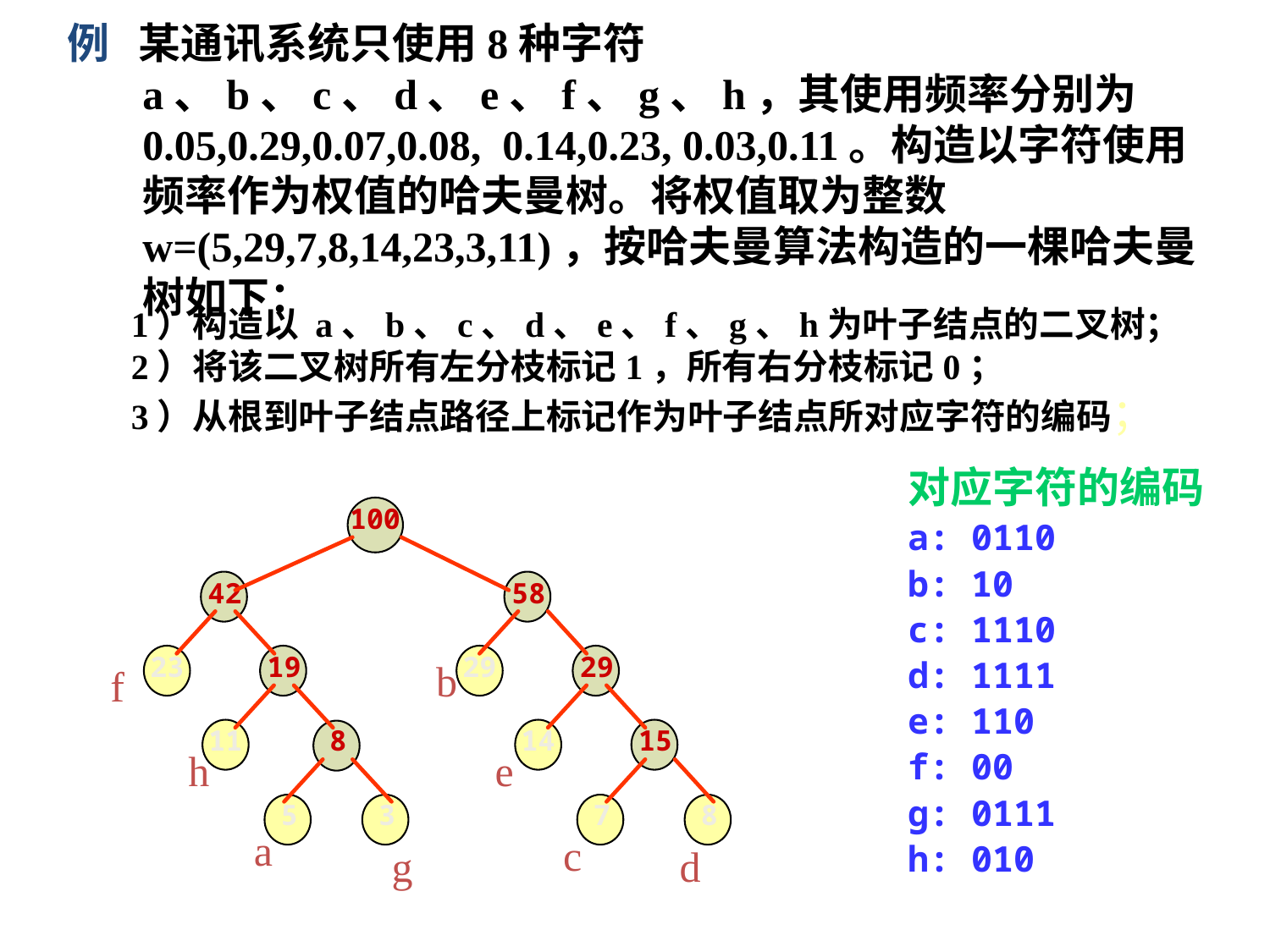

例   某通讯系统只使用8种字符a、b、c、d、e、f、g、h，其使用频率分别为0.05,0.29,0.07,0.08,  0.14,0.23, 0.03,0.11。构造以字符使用频率作为权值的哈夫曼树。将权值取为整数w=(5,29,7,8,14,23,3,11)，按哈夫曼算法构造的一棵哈夫曼树如下：
例子
1）构造以 a、b、c、d、e、f、g、h为叶子结点的二叉树；
2）将该二叉树所有左分枝标记1，所有右分枝标记0；
3）从根到叶子结点路径上标记作为叶子结点所对应字符的编码；
对应字符的编码
a: 0110
b: 10
c: 1110
d: 1111
e: 110
f: 00
g: 0111
h: 010
100

42

58

23

19

29

29

11

8

14

15

5

3

7

8

b
f
h
e
a
c
d
g